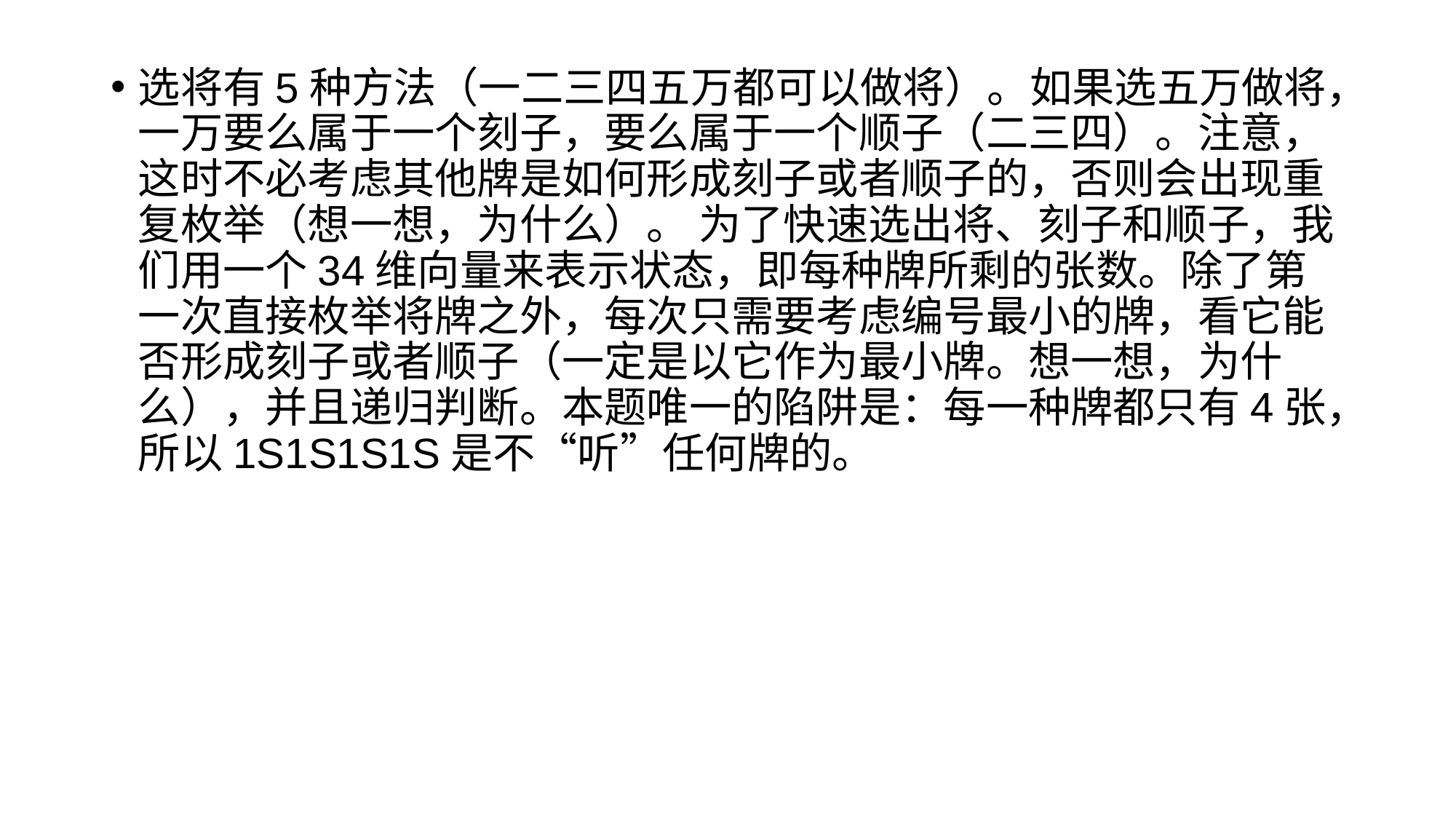

选将有5种方法（一二三四五万都可以做将）。如果选五万做将，一万要么属于一个刻子，要么属于一个顺子（二三四）。注意，这时不必考虑其他牌是如何形成刻子或者顺子的，否则会出现重复枚举（想一想，为什么）。 为了快速选出将、刻子和顺子，我们用一个34维向量来表示状态，即每种牌所剩的张数。除了第一次直接枚举将牌之外，每次只需要考虑编号最小的牌，看它能否形成刻子或者顺子（一定是以它作为最小牌。想一想，为什么），并且递归判断。本题唯一的陷阱是：每一种牌都只有4张，所以1S1S1S1S是不“听”任何牌的。